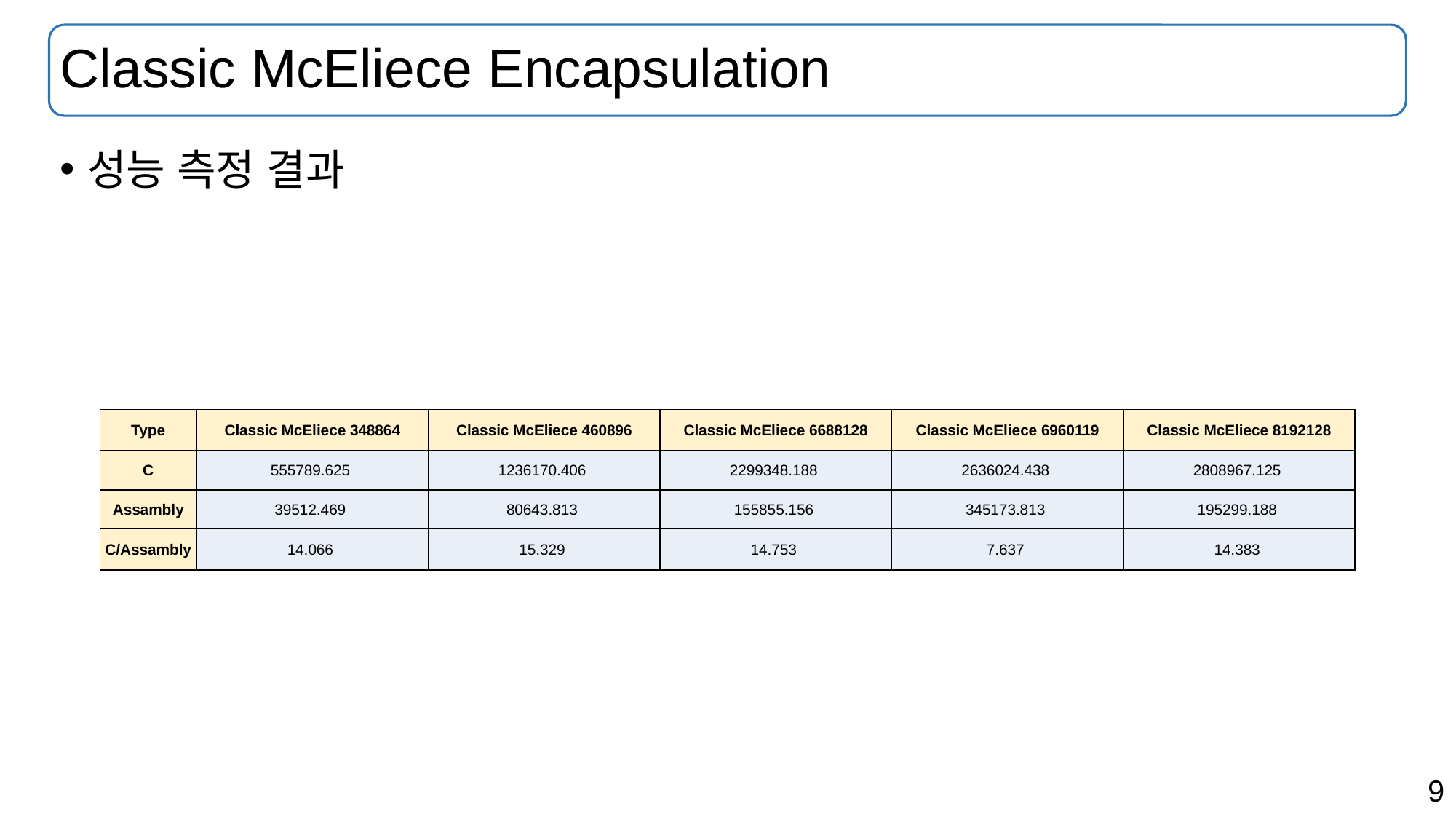

# Classic McEliece Encapsulation
성능 측정 결과

| Type | Classic McEliece 348864 | Classic McEliece 460896 | Classic McEliece 6688128 | Classic McEliece 6960119 | Classic McEliece 8192128 |
| --- | --- | --- | --- | --- | --- |
| C | 555789.625 | 1236170.406 | 2299348.188 | 2636024.438 | 2808967.125 |
| Assambly | 39512.469 | 80643.813 | 155855.156 | 345173.813 | 195299.188 |
| C/Assambly | 14.066 | 15.329 | 14.753 | 7.637 | 14.383 |